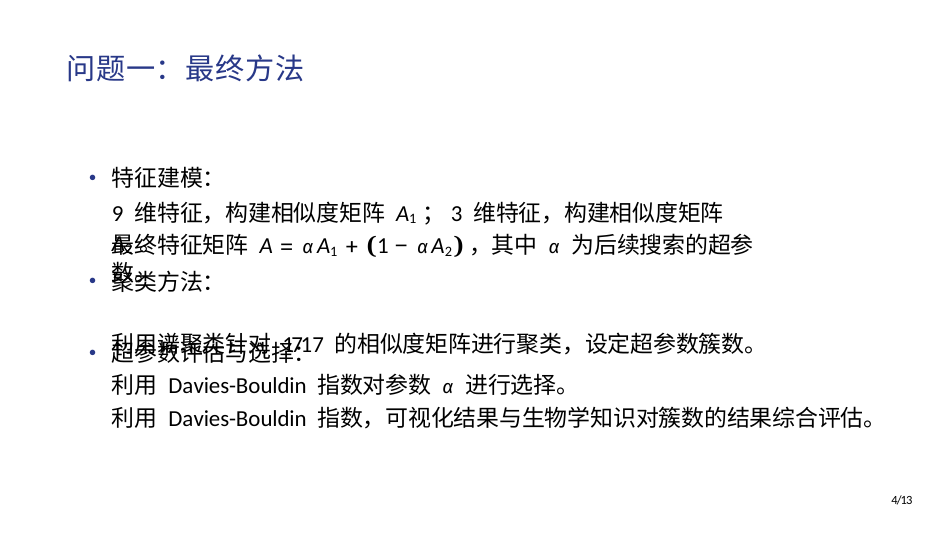

# 问题一：最终方法
特征建模：
9 维特征，构建相似度矩阵 A1；3 维特征，构建相似度矩阵 A2。
最终特征矩阵 A = αA1  + (1 − αA2)，其中 α 为后续搜索的超参数。
利用谱聚类针对 1717 的相似度矩阵进行聚类，设定超参数簇数。
聚类方法：
超参数评估与选择：
利用 Davies-Bouldin 指数对参数 α 进行选择。
利用 Davies-Bouldin 指数，可视化结果与生物学知识对簇数的结果综合评估。
4/13